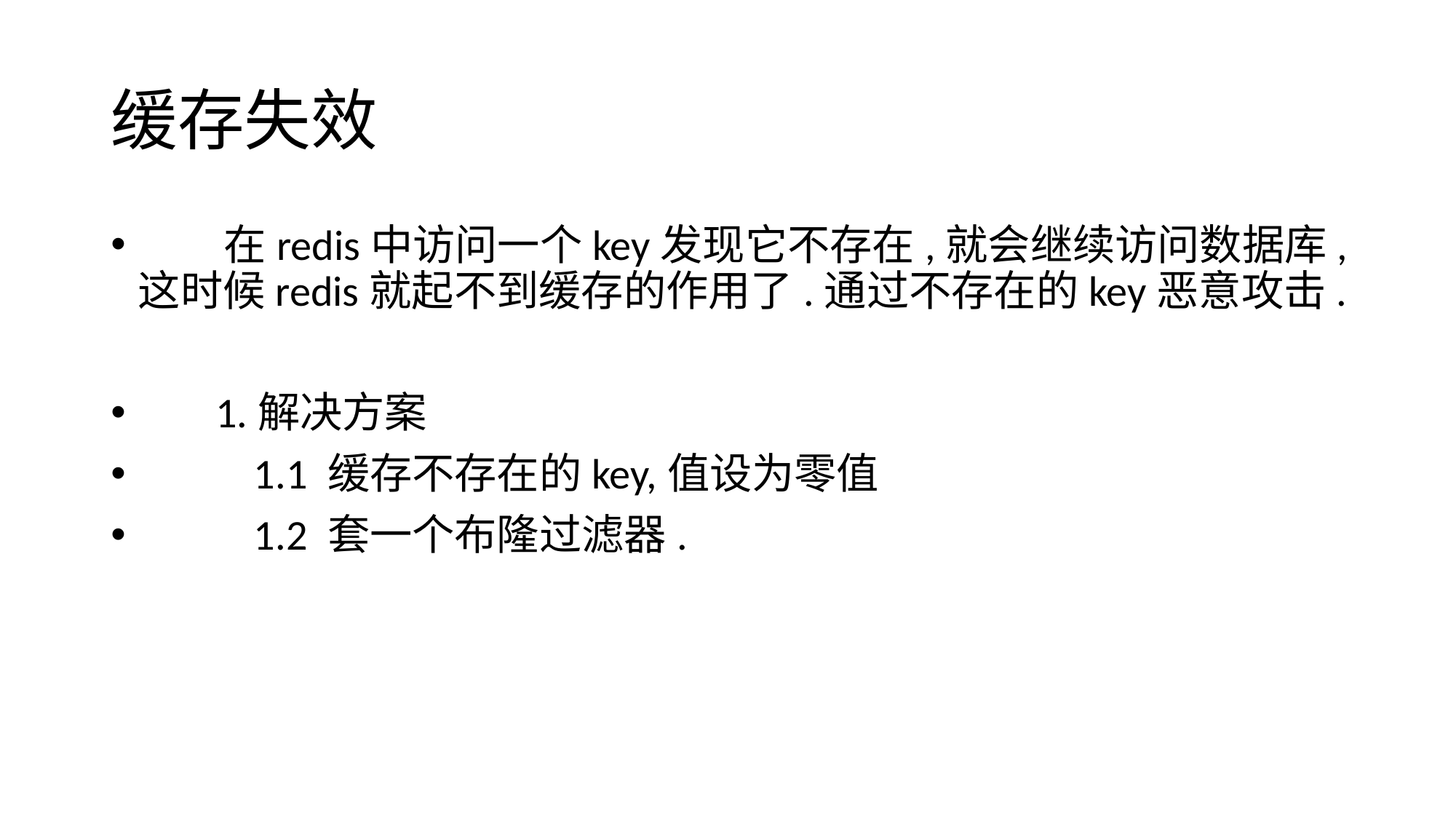

# 缓存失效
        在redis中访问一个key发现它不存在,就会继续访问数据库,这时候redis就起不到缓存的作用了.通过不存在的key恶意攻击.

        1.解决方案
            1.1 缓存不存在的key,值设为零值
            1.2 套一个布隆过滤器.